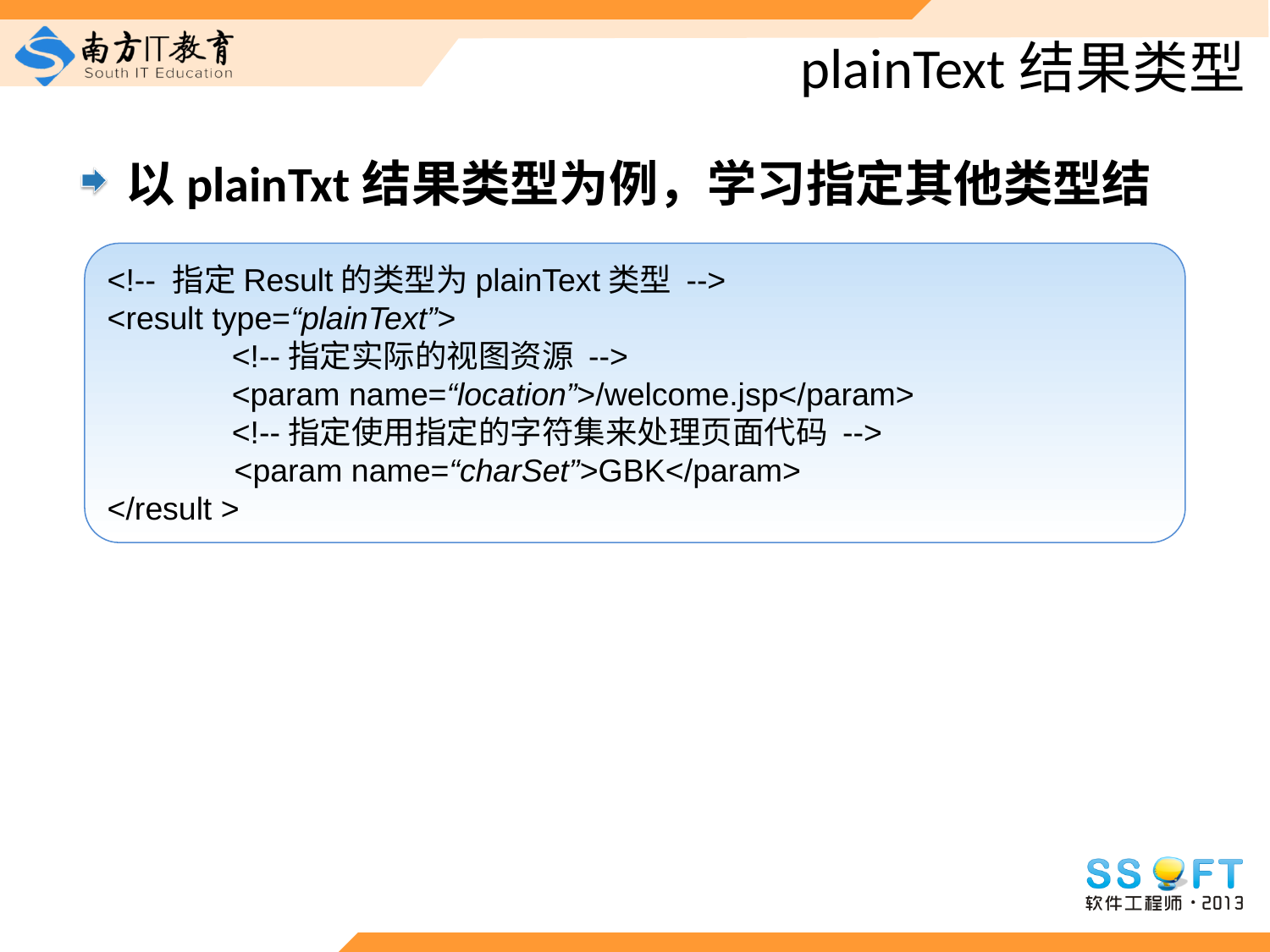

# plainText结果类型
以plainTxt结果类型为例，学习指定其他类型结果

<!-- 指定Result的类型为plainText类型 -->
<result type=“plainText”>
              <!--指定实际的视图资源 -->
              <param name=“location”>/welcome.jsp</param>
              <!--指定使用指定的字符集来处理页面代码 -->
	<param name=“charSet”>GBK</param>
</result >